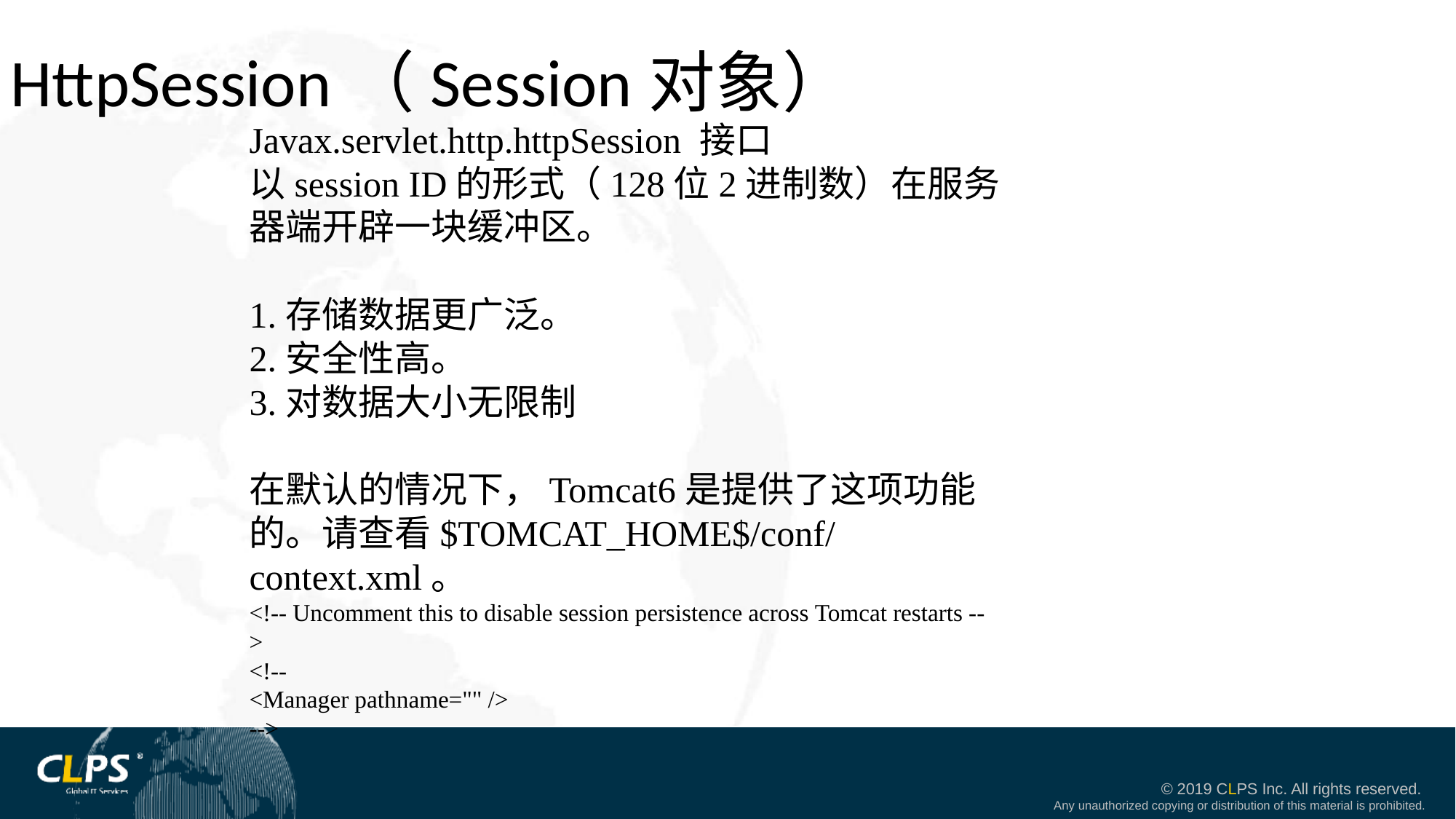

HttpSession（Session对象）
Javax.servlet.http.httpSession 接口
以session ID的形式（128位2进制数）在服务器端开辟一块缓冲区。

1.存储数据更广泛。
2.安全性高。
3.对数据大小无限制

在默认的情况下，Tomcat6是提供了这项功能的。请查看$TOMCAT_HOME$/conf/context.xml。
<!-- Uncomment this to disable session persistence across Tomcat restarts -->
<!--
<Manager pathname="" />
-->